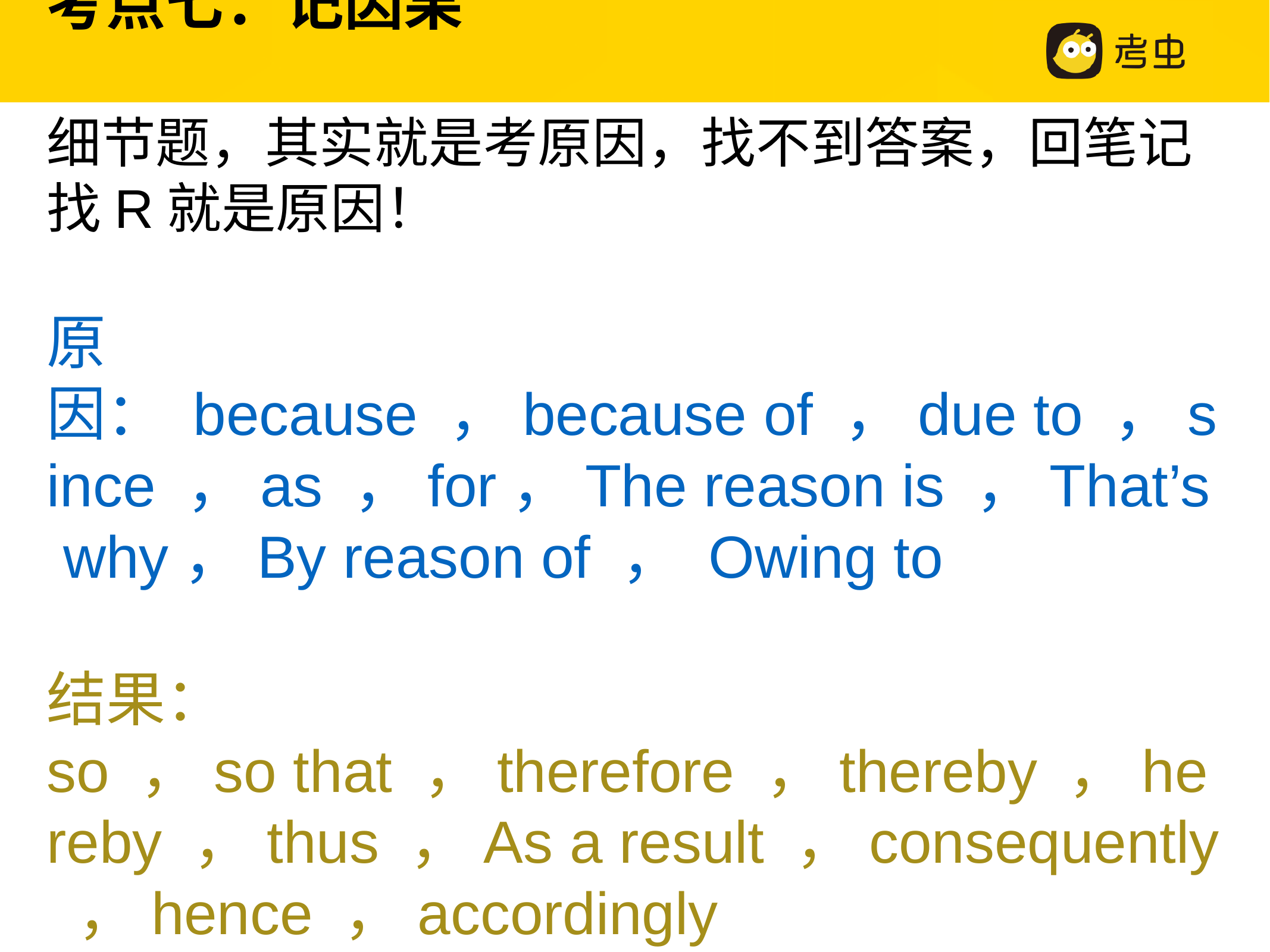

考点七：记因果

细节题，其实就是考原因，找不到答案，回笔记找R就是原因！

原因： because ，because of ，due to ，since ，as ，for，The reason is ，That’s why，By reason of ， Owing to

结果：so ，so that ，therefore ，thereby ，hereby ，thus ，As a result ，consequently ，hence ，accordingly